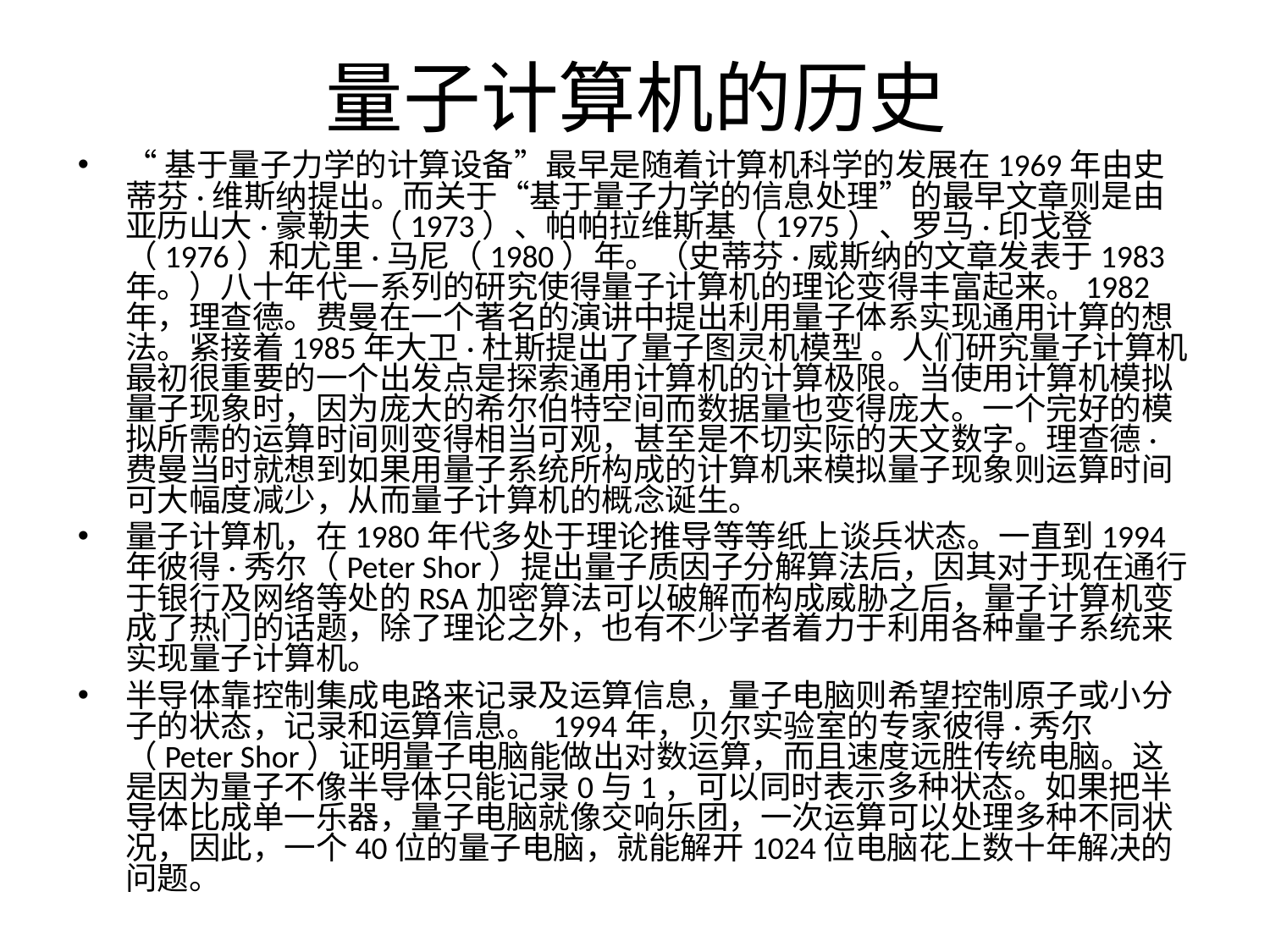

# 量子计算机的历史
“基于量子力学的计算设备”最早是随着计算机科学的发展在1969年由史蒂芬·维斯纳提出。而关于“基于量子力学的信息处理”的最早文章则是由亚历山大·豪勒夫（1973）、帕帕拉维斯基（1975）、罗马·印戈登（1976）和尤里·马尼（1980）年。（史蒂芬·威斯纳的文章发表于1983年。）八十年代一系列的研究使得量子计算机的理论变得丰富起来。1982年，理查德。费曼在一个著名的演讲中提出利用量子体系实现通用计算的想法。紧接着1985年大卫·杜斯提出了量子图灵机模型 。人们研究量子计算机最初很重要的一个出发点是探索通用计算机的计算极限。当使用计算机模拟量子现象时，因为庞大的希尔伯特空间而数据量也变得庞大。一个完好的模拟所需的运算时间则变得相当可观，甚至是不切实际的天文数字。理查德·费曼当时就想到如果用量子系统所构成的计算机来模拟量子现象则运算时间可大幅度减少，从而量子计算机的概念诞生。
量子计算机，在1980年代多处于理论推导等等纸上谈兵状态。一直到1994年彼得·秀尔（Peter Shor）提出量子质因子分解算法后，因其对于现在通行于银行及网络等处的RSA加密算法可以破解而构成威胁之后，量子计算机变成了热门的话题，除了理论之外，也有不少学者着力于利用各种量子系统来实现量子计算机。
半导体靠控制集成电路来记录及运算信息，量子电脑则希望控制原子或小分子的状态，记录和运算信息。 1994年，贝尔实验室的专家彼得·秀尔（Peter Shor）证明量子电脑能做出对数运算，而且速度远胜传统电脑。这是因为量子不像半导体只能记录0与1，可以同时表示多种状态。如果把半导体比成单一乐器，量子电脑就像交响乐团，一次运算可以处理多种不同状况，因此，一个40位的量子电脑，就能解开1024位电脑花上数十年解决的问题。